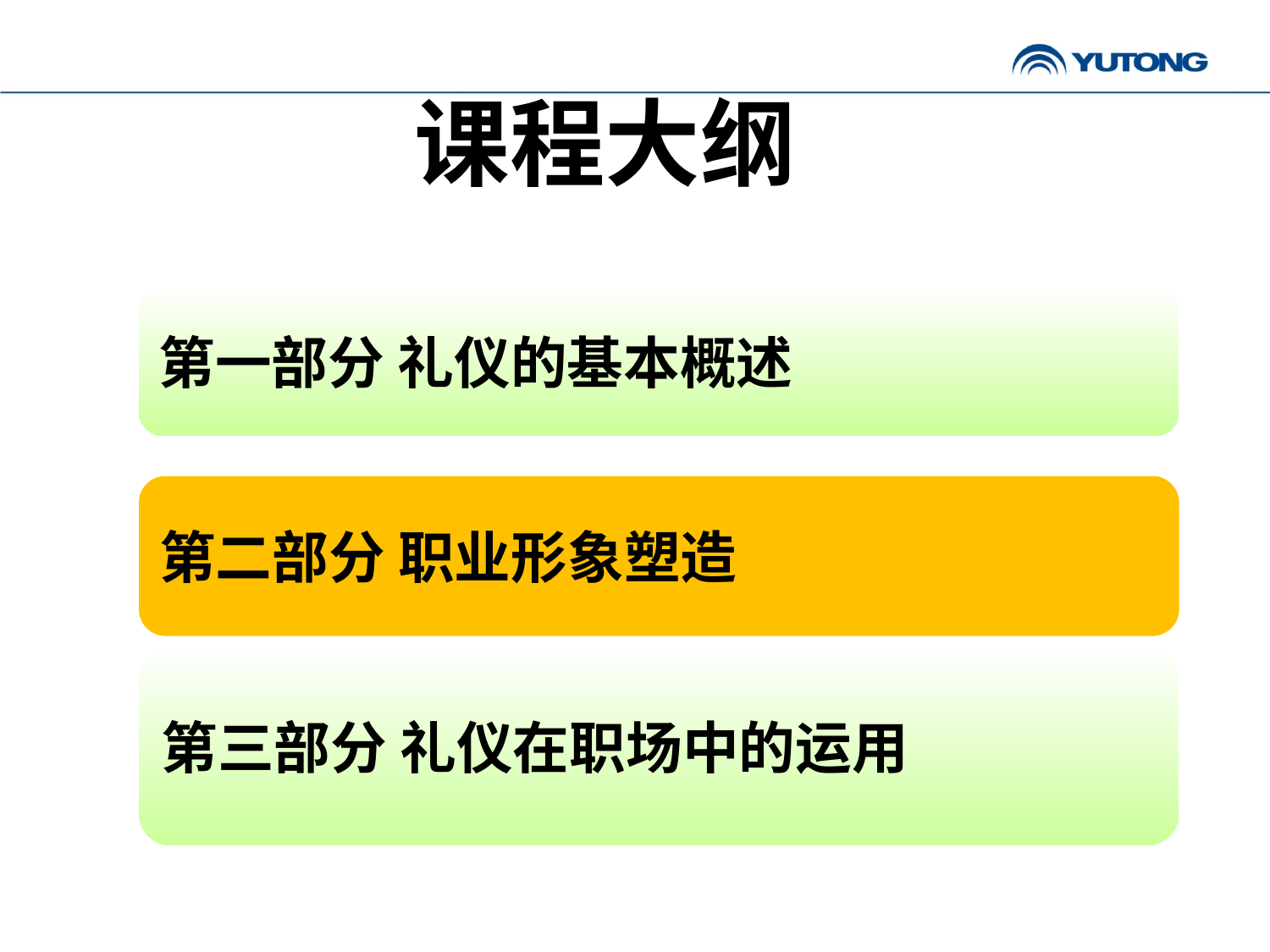

课程大纲
第一部分 礼仪的基本概述
第二部分 职业形象塑造
第三部分 礼仪在职场中的运用